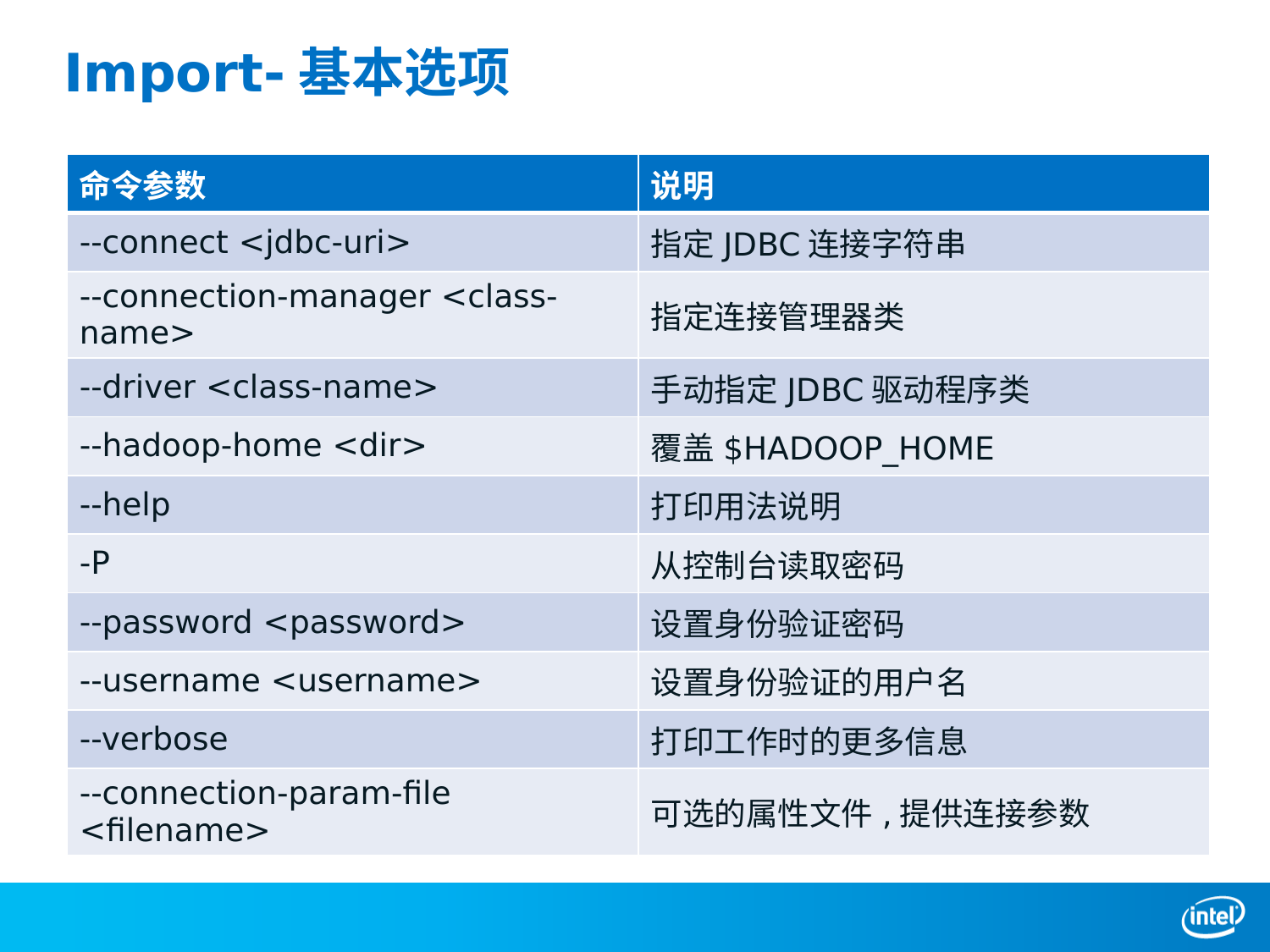

# Import-基本选项
| 命令参数 | 说明 |
| --- | --- |
| --connect <jdbc-uri> | 指定JDBC连接字符串 |
| --connection-manager <class-name> | 指定连接管理器类 |
| --driver <class-name> | 手动指定JDBC驱动程序类 |
| --hadoop-home <dir> | 覆盖$HADOOP\_HOME |
| --help | 打印用法说明 |
| -P | 从控制台读取密码 |
| --password <password> | 设置身份验证密码 |
| --username <username> | 设置身份验证的用户名 |
| --verbose | 打印工作时的更多信息 |
| --connection-param-file <filename> | 可选的属性文件,提供连接参数 |